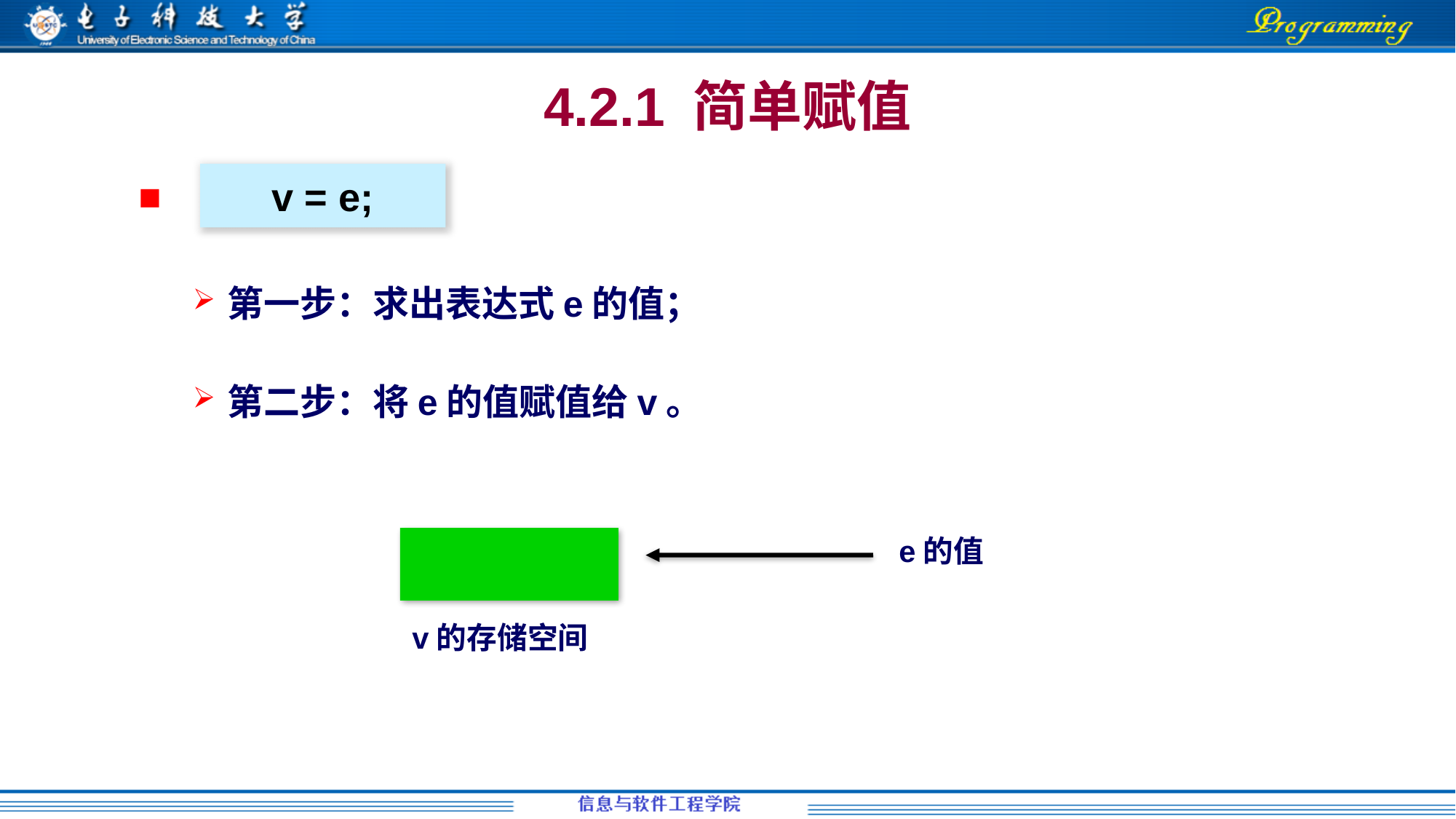

4.2.1 简单赋值

第一步：求出表达式e的值；
第二步：将e的值赋值给v。
v = e;
e的值

v的存储空间